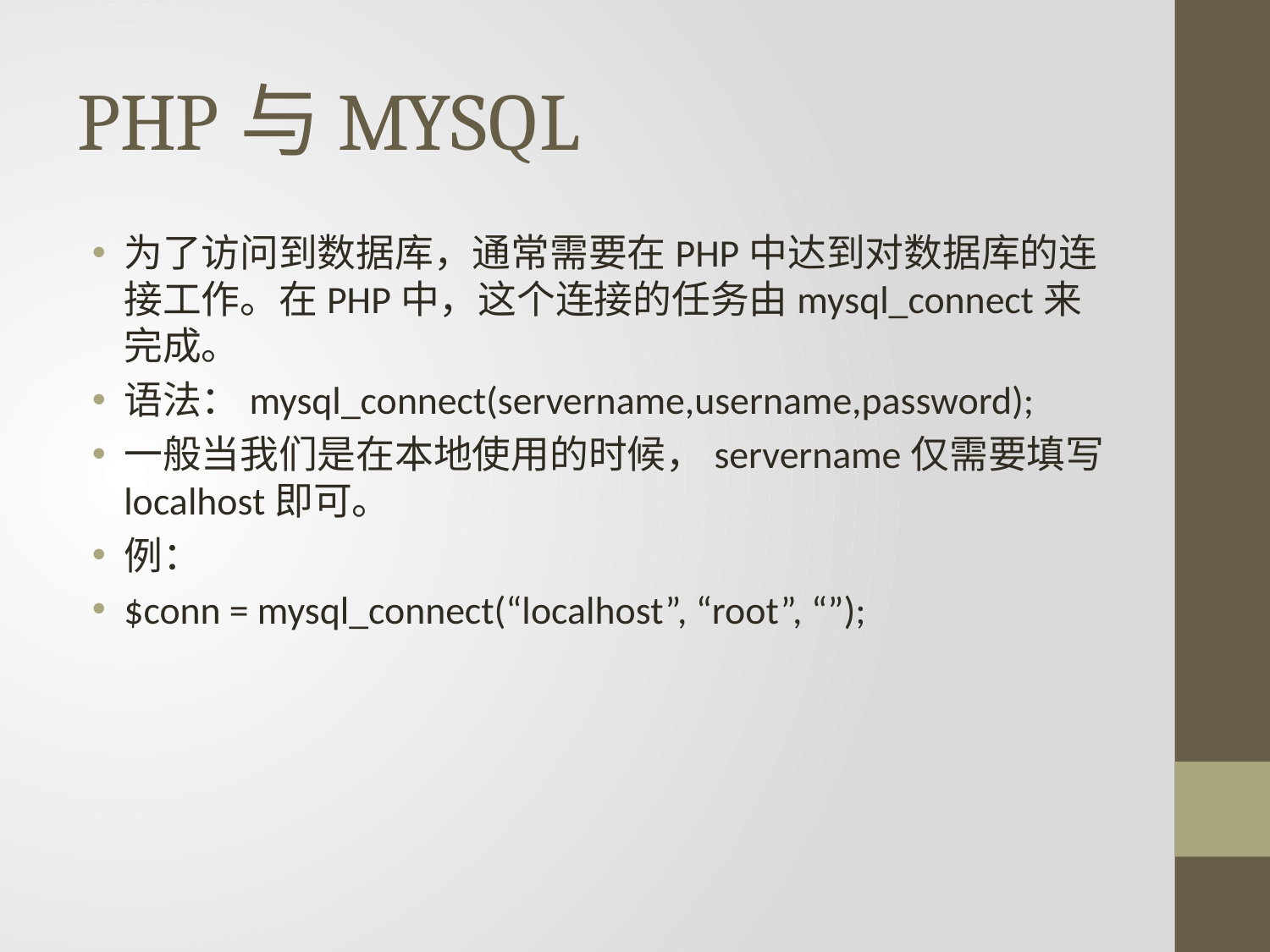

# PHP与MYSQL
为了访问到数据库，通常需要在PHP中达到对数据库的连接工作。在PHP中，这个连接的任务由mysql_connect来完成。
语法：mysql_connect(servername,username,password);
一般当我们是在本地使用的时候，servername仅需要填写localhost即可。
例：
$conn = mysql_connect(“localhost”, “root”, “”);